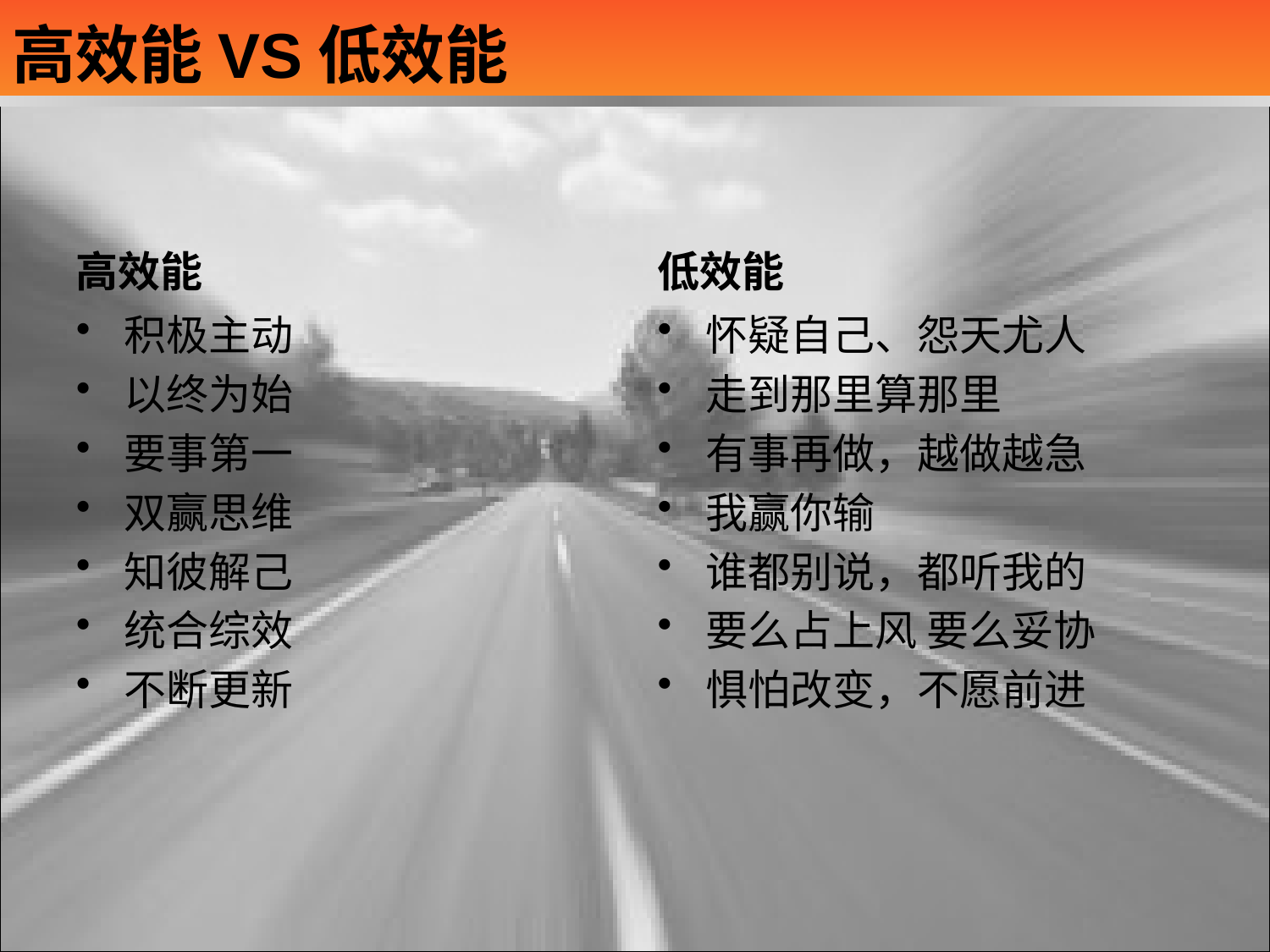

# 高效能VS低效能
高效能
低效能
积极主动
以终为始
要事第一
双赢思维
知彼解己
统合综效
不断更新
怀疑自己、怨天尤人
走到那里算那里
有事再做，越做越急
我赢你输
谁都别说，都听我的
要么占上风 要么妥协
惧怕改变，不愿前进